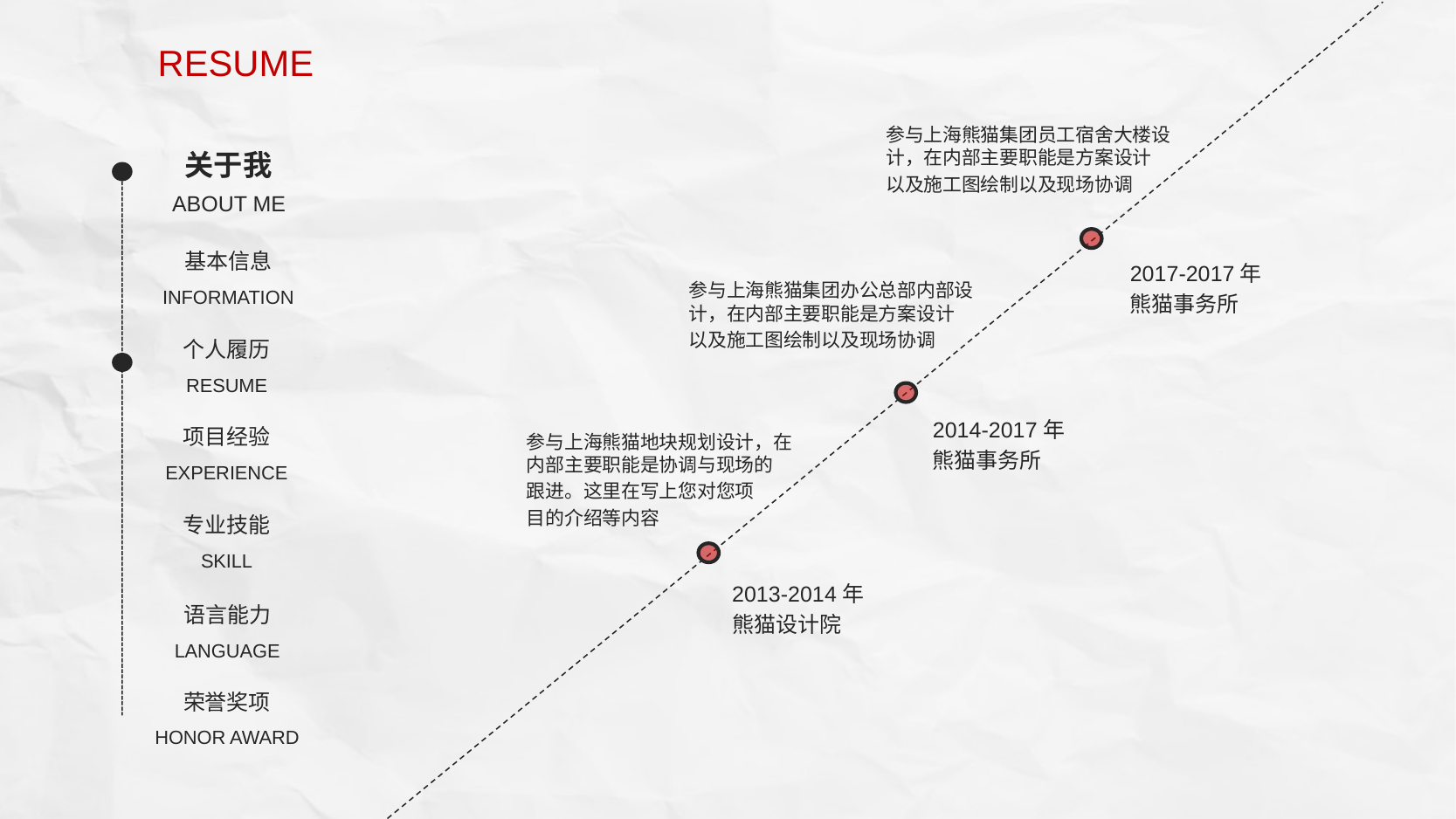

RESUME
参与上海熊猫集团员工宿舍大楼设计，在内部主要职能是方案设计
以及施工图绘制以及现场协调
关于我
ABOUT ME

基本信息
2017-2017年
熊猫事务所
参与上海熊猫集团办公总部内部设计，在内部主要职能是方案设计
以及施工图绘制以及现场协调
INFORMATION
个人履历

RESUME

2014-2017年
熊猫事务所
项目经验
参与上海熊猫地块规划设计，在内部主要职能是协调与现场的
跟进。这里在写上您对您项
目的介绍等内容
EXPERIENCE
专业技能
SKILL

2013-2014年
熊猫设计院
语言能力
LANGUAGE
荣誉奖项
HONOR AWARD